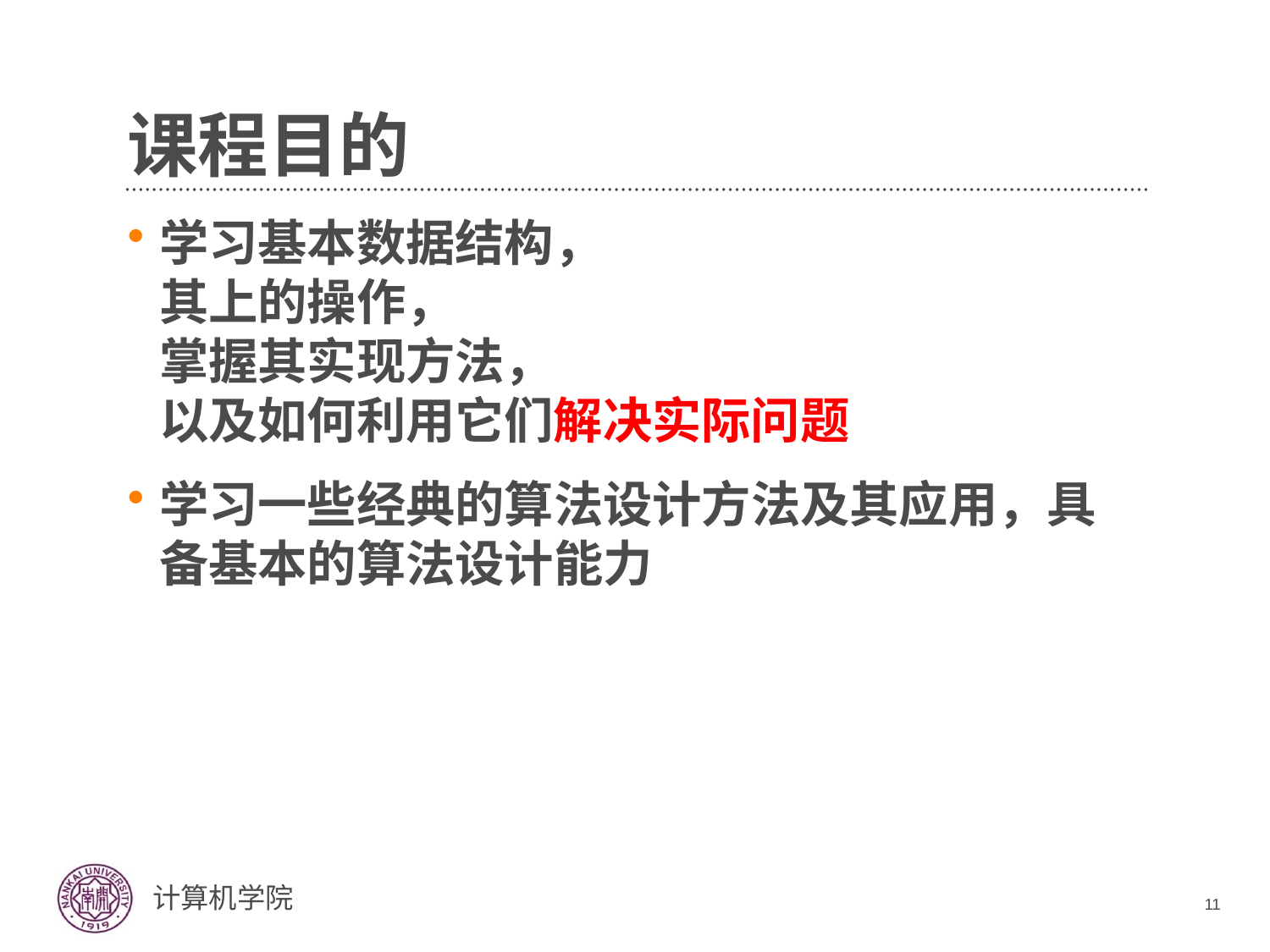

# 课程目的
学习基本数据结构，
其上的操作，
掌握其实现方法，
以及如何利用它们解决实际问题
学习一些经典的算法设计方法及其应用，具备基本的算法设计能力
11